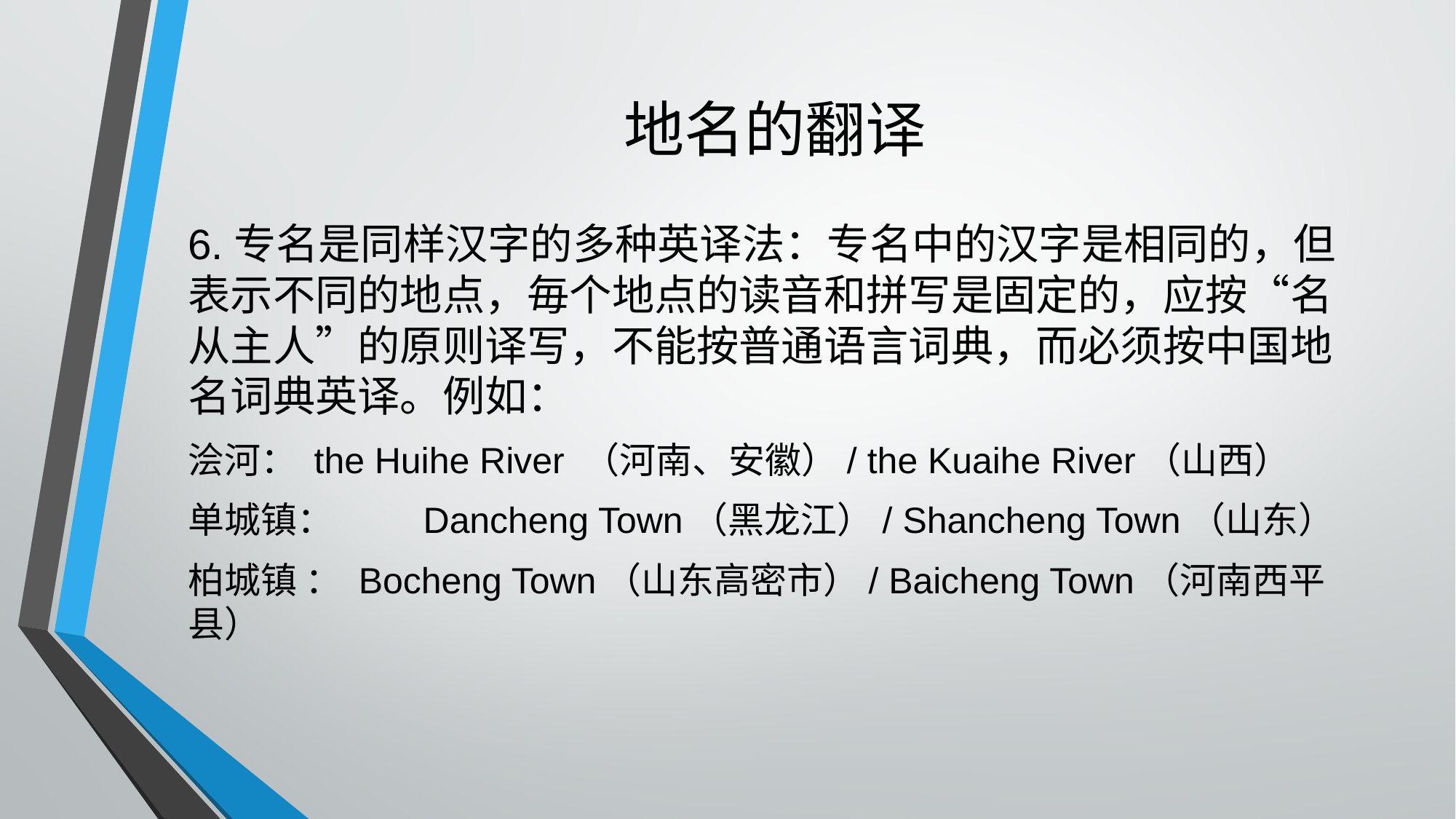

# 地名的翻译
6.专名是同样汉字的多种英译法：专名中的汉字是相同的，但表示不同的地点，毎个地点的读音和拼写是固定的，应按“名从主人”的原则译写，不能按普通语言词典，而必须按中国地名词典英译。例如：
浍河： the Huihe River （河南、安徽）/ the Kuaihe River（山西）
单城镇：	 Dancheng Town（黑龙江）/ Shancheng Town（山东）
柏城镇 ： Bocheng Town（山东高密市）/ Baicheng Town（河南西平县）